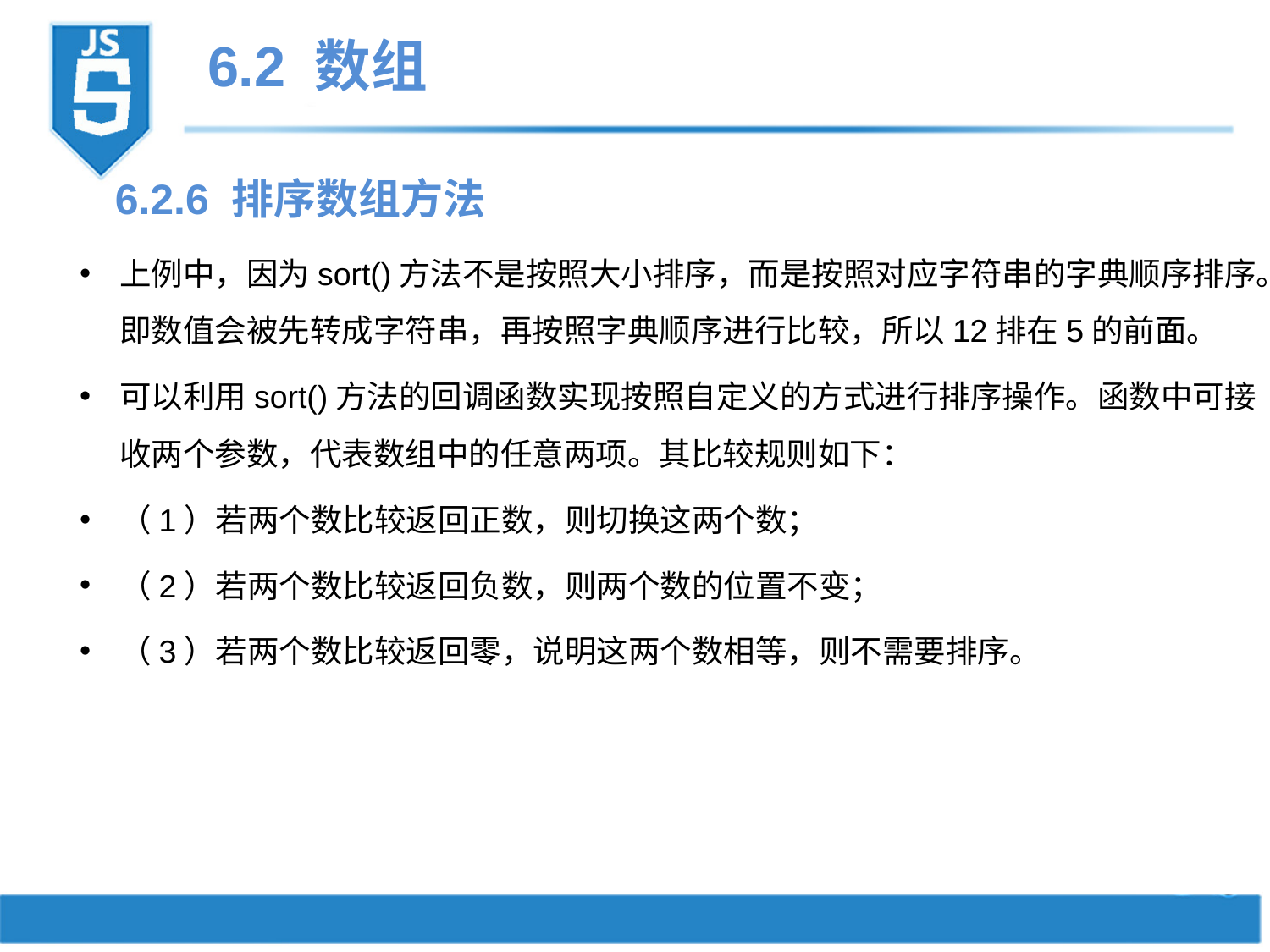

6.2 数组
6.2.6 排序数组方法
上例中，因为sort()方法不是按照大小排序，而是按照对应字符串的字典顺序排序。即数值会被先转成字符串，再按照字典顺序进行比较，所以12排在5的前面。
可以利用sort()方法的回调函数实现按照自定义的方式进行排序操作。函数中可接收两个参数，代表数组中的任意两项。其比较规则如下：
（1）若两个数比较返回正数，则切换这两个数；
（2）若两个数比较返回负数，则两个数的位置不变；
（3）若两个数比较返回零，说明这两个数相等，则不需要排序。